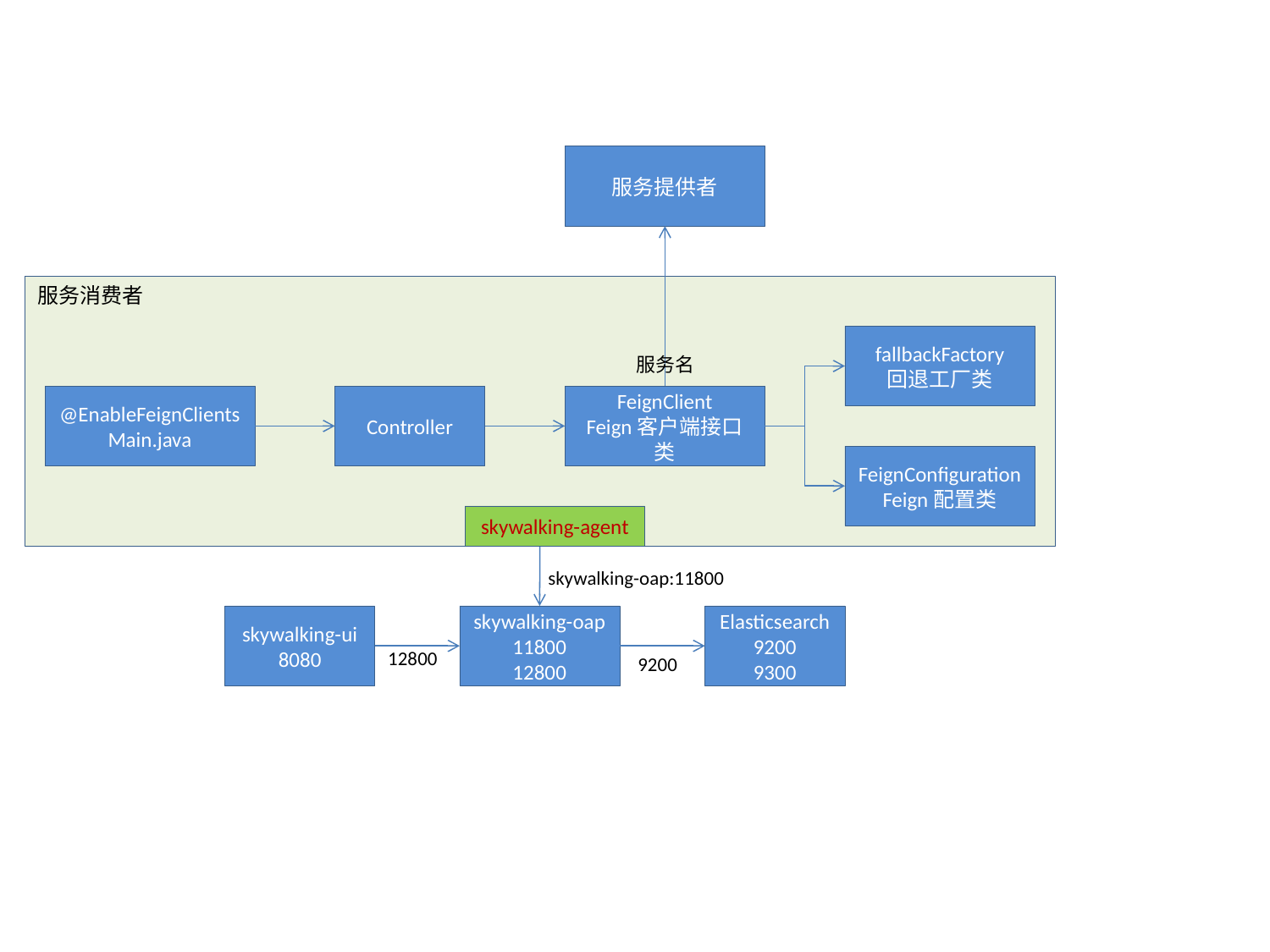

服务提供者
服务消费者
fallbackFactory
回退工厂类
服务名
@EnableFeignClients
Main.java
Controller
FeignClient
Feign客户端接口类
FeignConfiguration
Feign配置类
skywalking-agent
skywalking-oap:11800
skywalking-ui
8080
skywalking-oap
11800
12800
Elasticsearch
9200
9300
12800
9200